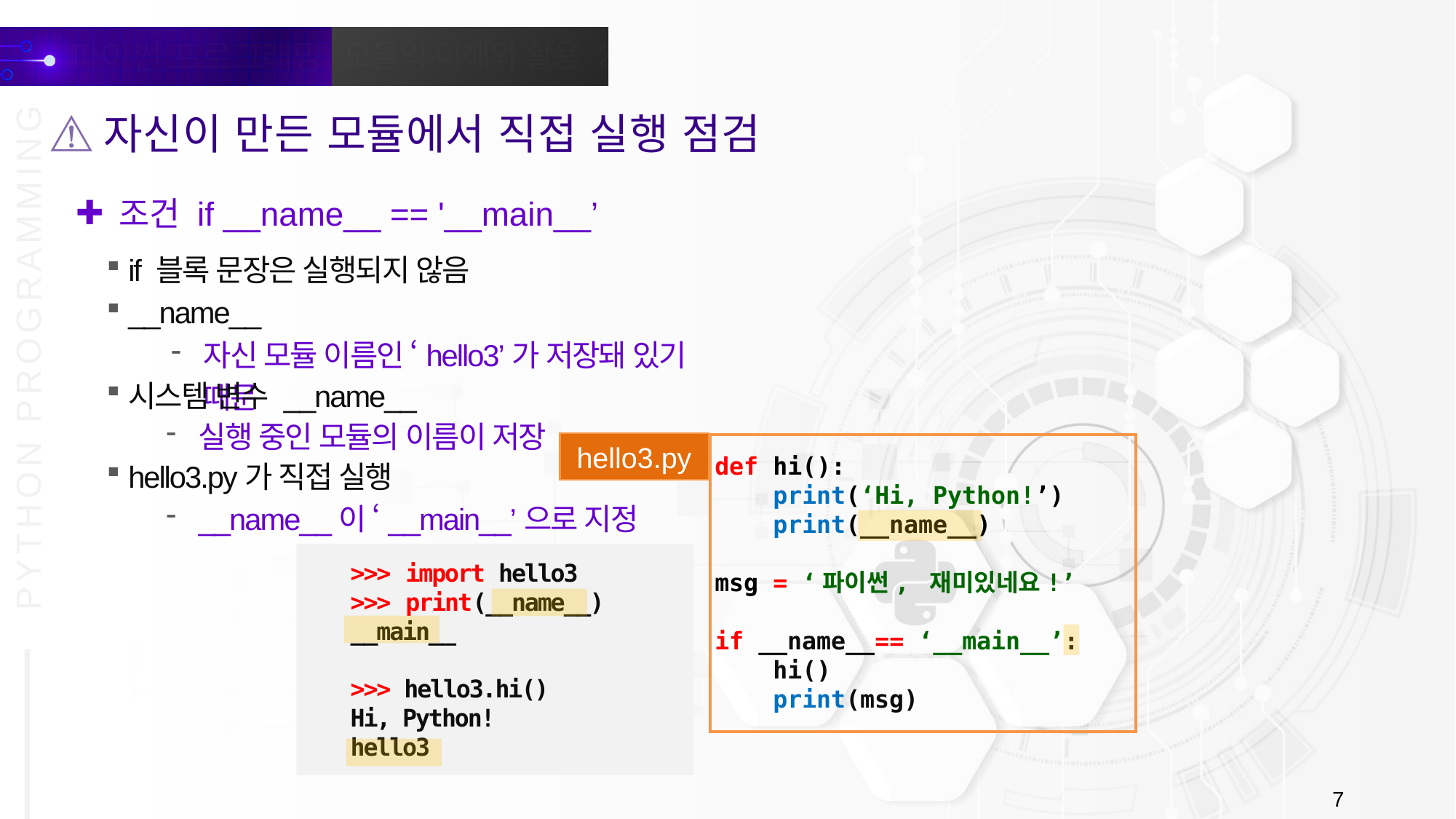

자신이 만든 모듈에서 직접 실행 점검
조건 if __name__ == '__main__’
if 블록 문장은 실행되지 않음
__name__
자신 모듈 이름인 ‘hello3’가 저장돼 있기 때문
시스템 변수 __name__
실행 중인 모듈의 이름이 저장
hello3.py

hello3.py가 직접 실행
def hi():
    print(‘Hi, Python!’)
    print(__name__)

msg = ‘파이썬, 재미있네요!’

if __name__== ‘__main__’:
    hi()
    print(msg)
__name__이 ‘__main__’으로 지정

>>> import hello3
>>> print(__name__)
__main__

>>> hello3.hi()
Hi, Python!
hello3

7